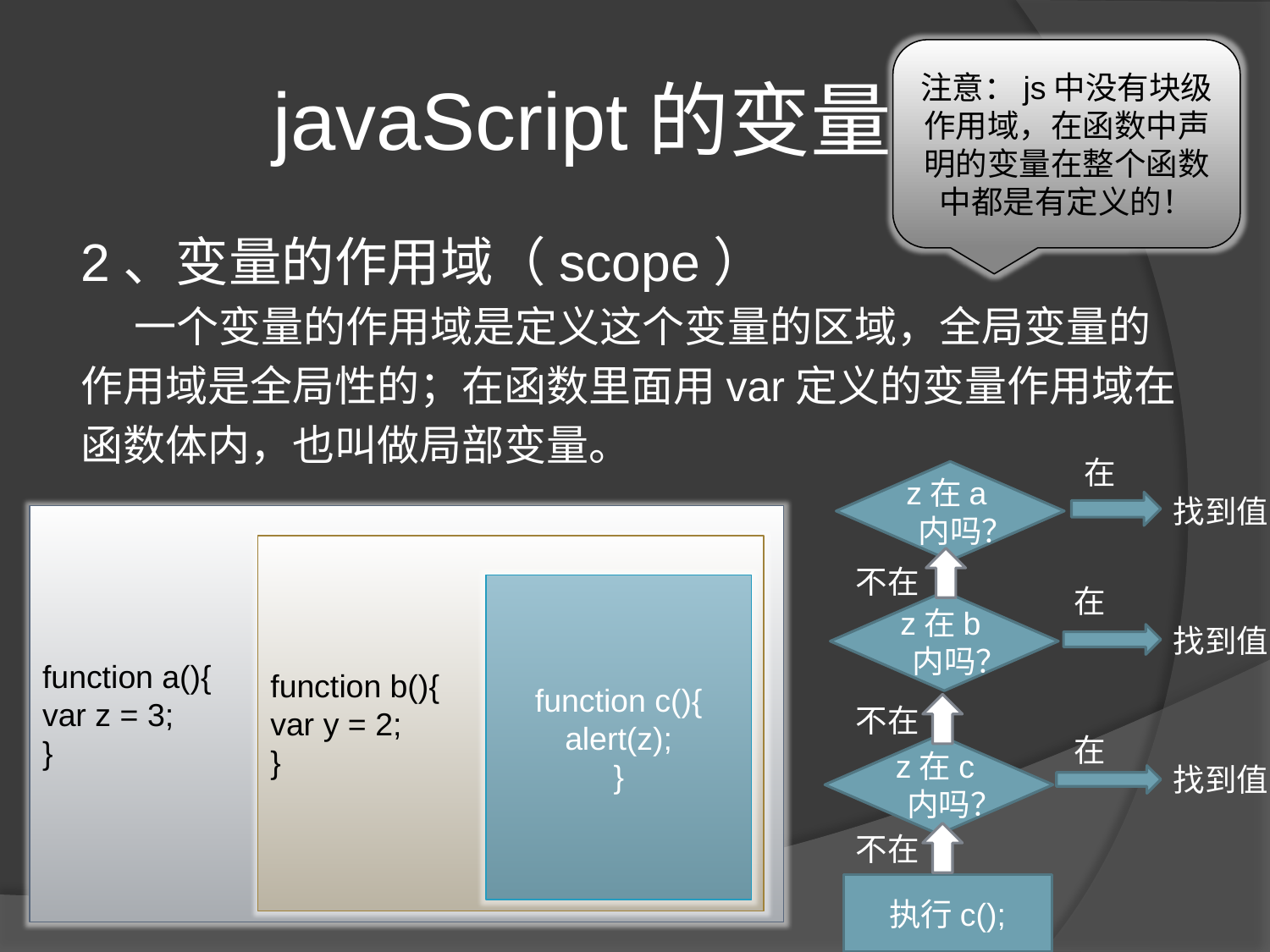

# javaScript的变量
注意：js中没有块级作用域，在函数中声明的变量在整个函数中都是有定义的！
2、变量的作用域（scope）
	一个变量的作用域是定义这个变量的区域，全局变量的
作用域是全局性的；在函数里面用var定义的变量作用域在
函数体内，也叫做局部变量。

在
z在a内吗？
找到值

function a(){
var z = 3;
}
function b(){
var y = 2;
}

不在
function c(){
alert(z);
}
在
z在b内吗？
找到值

不在

在
z在c内吗？
找到值

不在

执行c();